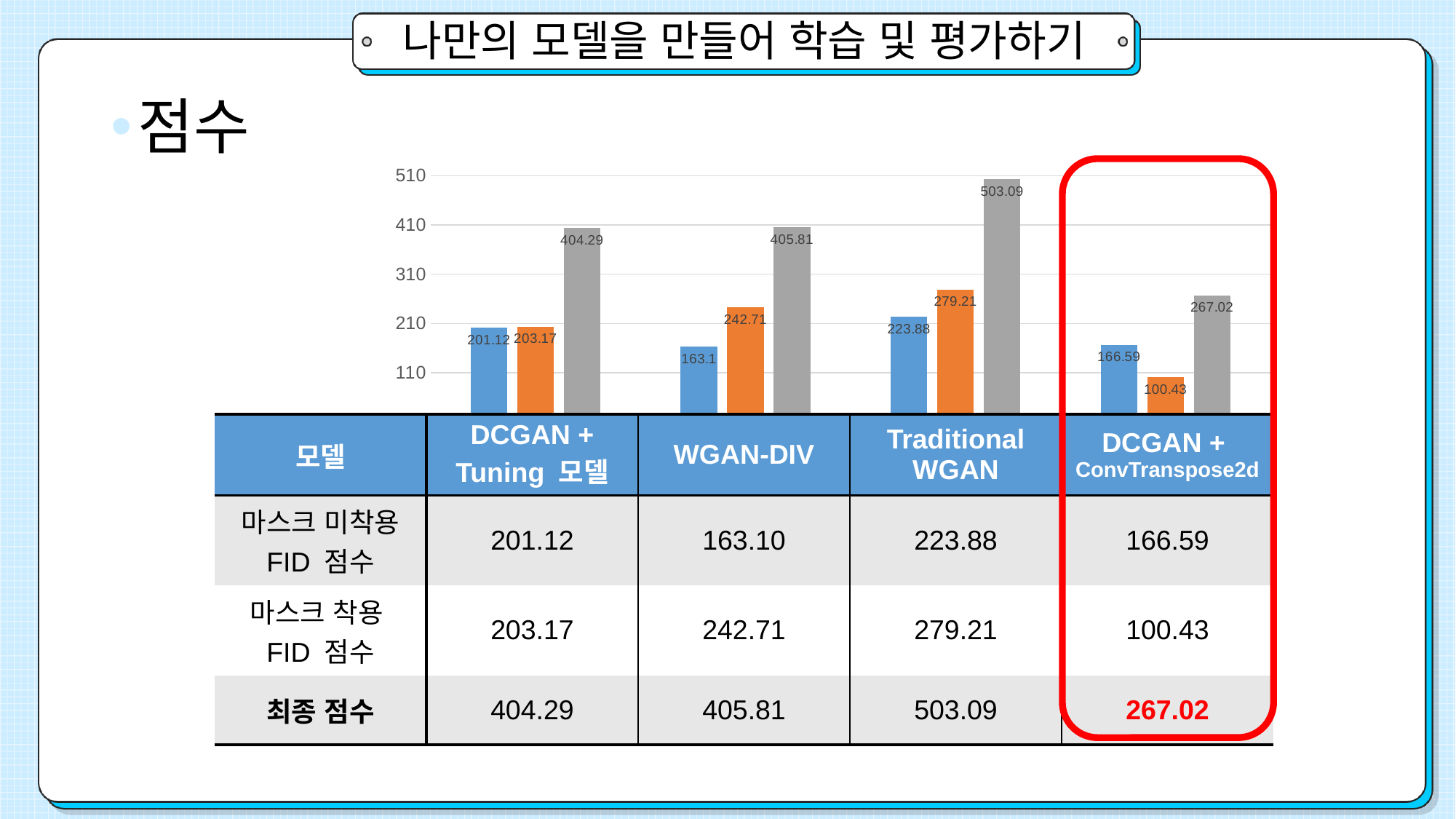

# 나만의 모델을 만들어 학습 및 평가하기
점수

### Chart

| Category | Without Mask | With Mask | Total |
|---|---|---|---|
| DCGAN + Tuning 모델 | 201.12 | 203.17 | 404.29 |
| WGAN-DIV | 163.1 | 242.71 | 405.81 |
| Traditional WGAN | 223.88 | 279.21 | 503.09 |
| DCGAN + ConvTranspose2d | 166.59 | 100.43 | 267.02 |
| 모델 | DCGAN + Tuning 모델 | WGAN-DIV | Traditional WGAN | DCGAN + ConvTranspose2d |
| --- | --- | --- | --- | --- |
| 마스크 미착용 FID 점수 | 201.12 | 163.10 | 223.88 | 166.59 |
| 마스크 착용 FID 점수 | 203.17 | 242.71 | 279.21 | 100.43 |
| 최종 점수 | 404.29 | 405.81 | 503.09 | 267.02 |